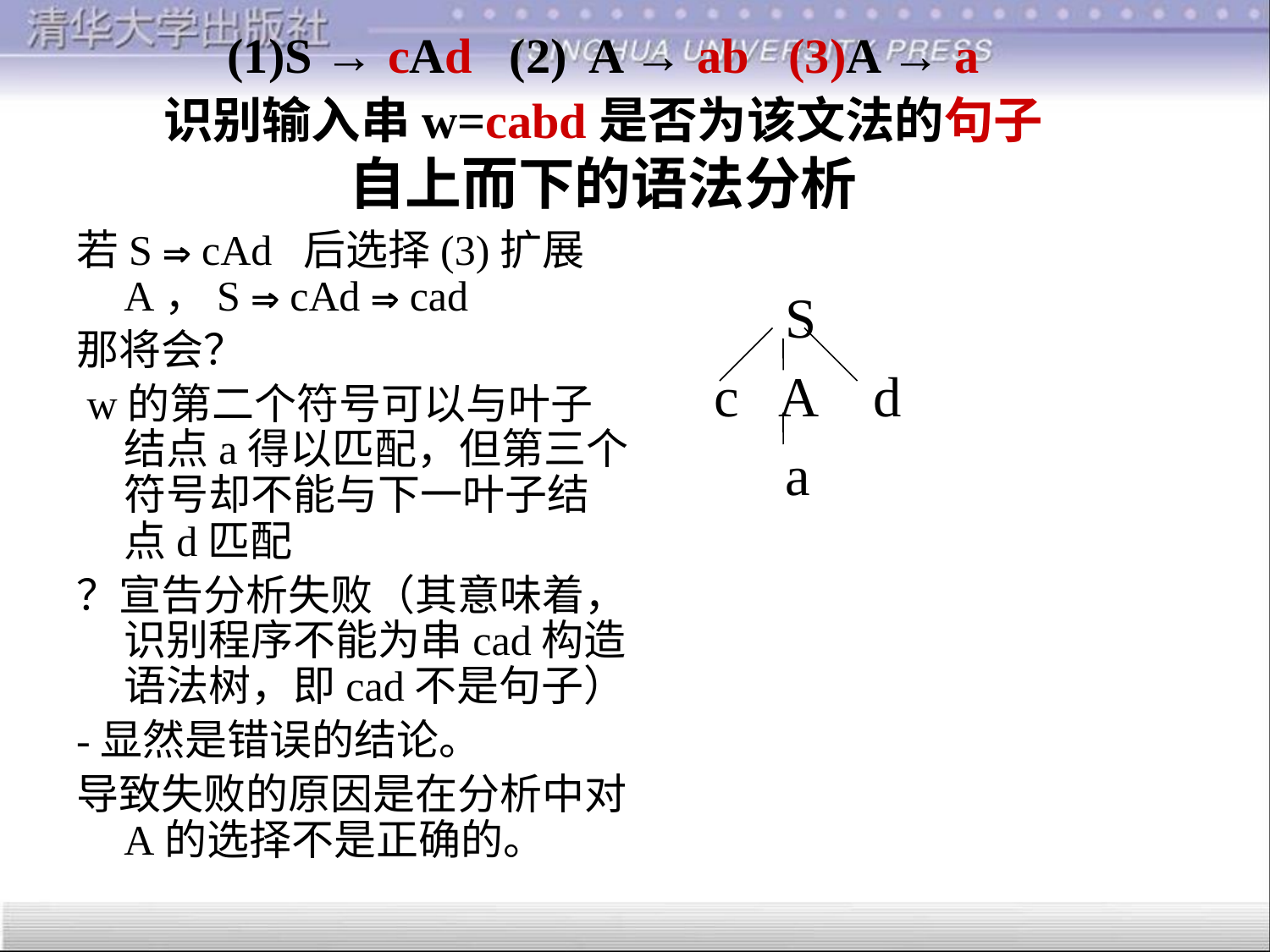

# (1)S → cAd   (2)  A → ab  (3)A → a 识别输入串w=cabd是否为该文法的句子 自上而下的语法分析
若S ⇒ cAd  后选择(3)扩展A，S ⇒ cAd ⇒ cad
那将会？
 w的第二个符号可以与叶子结点a得以匹配，但第三个符号却不能与下一叶子结点d匹配
？宣告分析失败（其意味着，识别程序不能为串cad构造语法树，即cad不是句子）
-显然是错误的结论。
导致失败的原因是在分析中对A的选择不是正确的。

         S
    c   A    d
         a